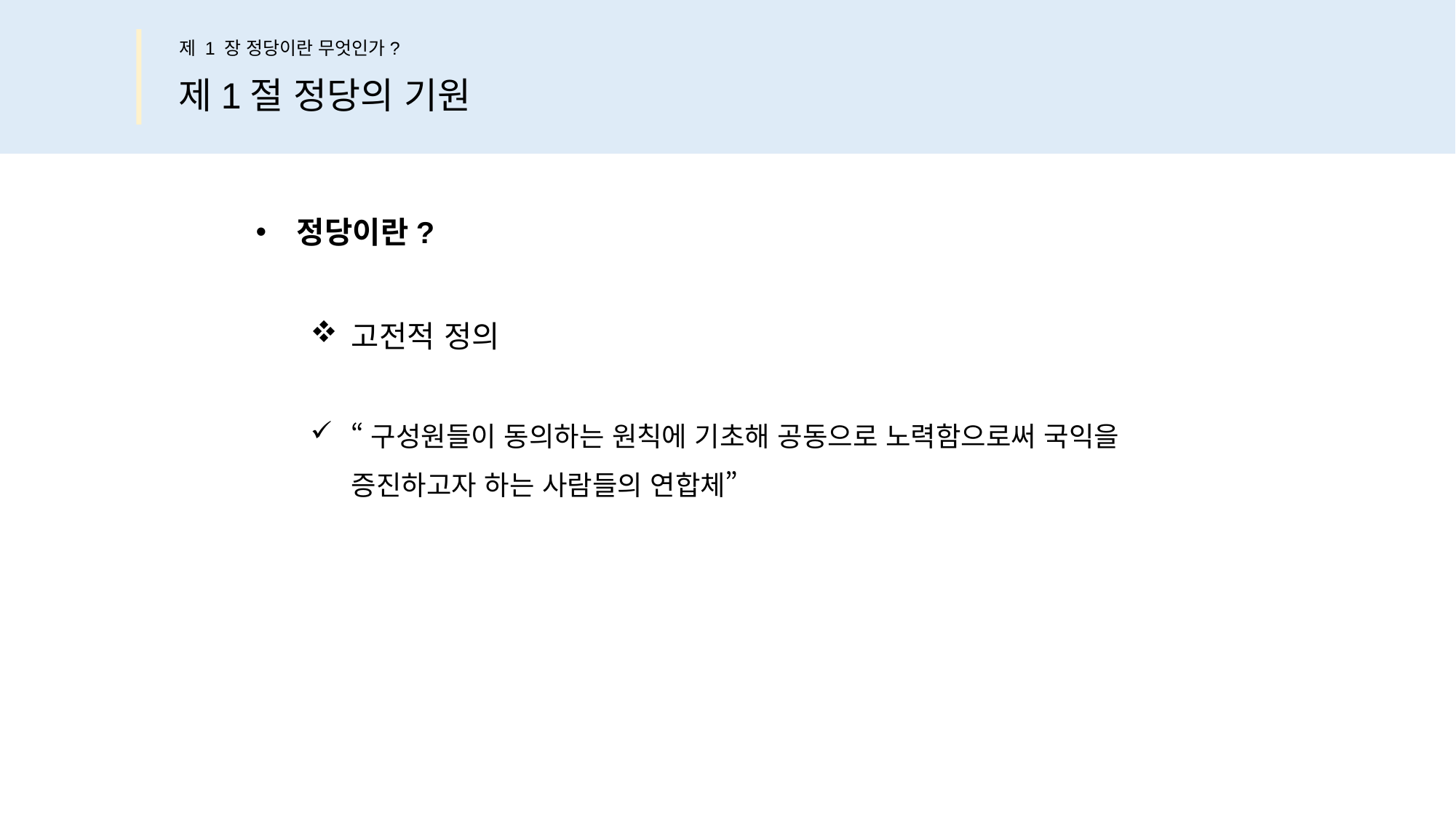

제 1 장 정당이란 무엇인가?
제1절 정당의 기원
정당이란?

고전적 정의

“구성원들이 동의하는 원칙에 기초해 공동으로 노력함으로써 국익을
증진하고자 하는 사람들의 연합체”